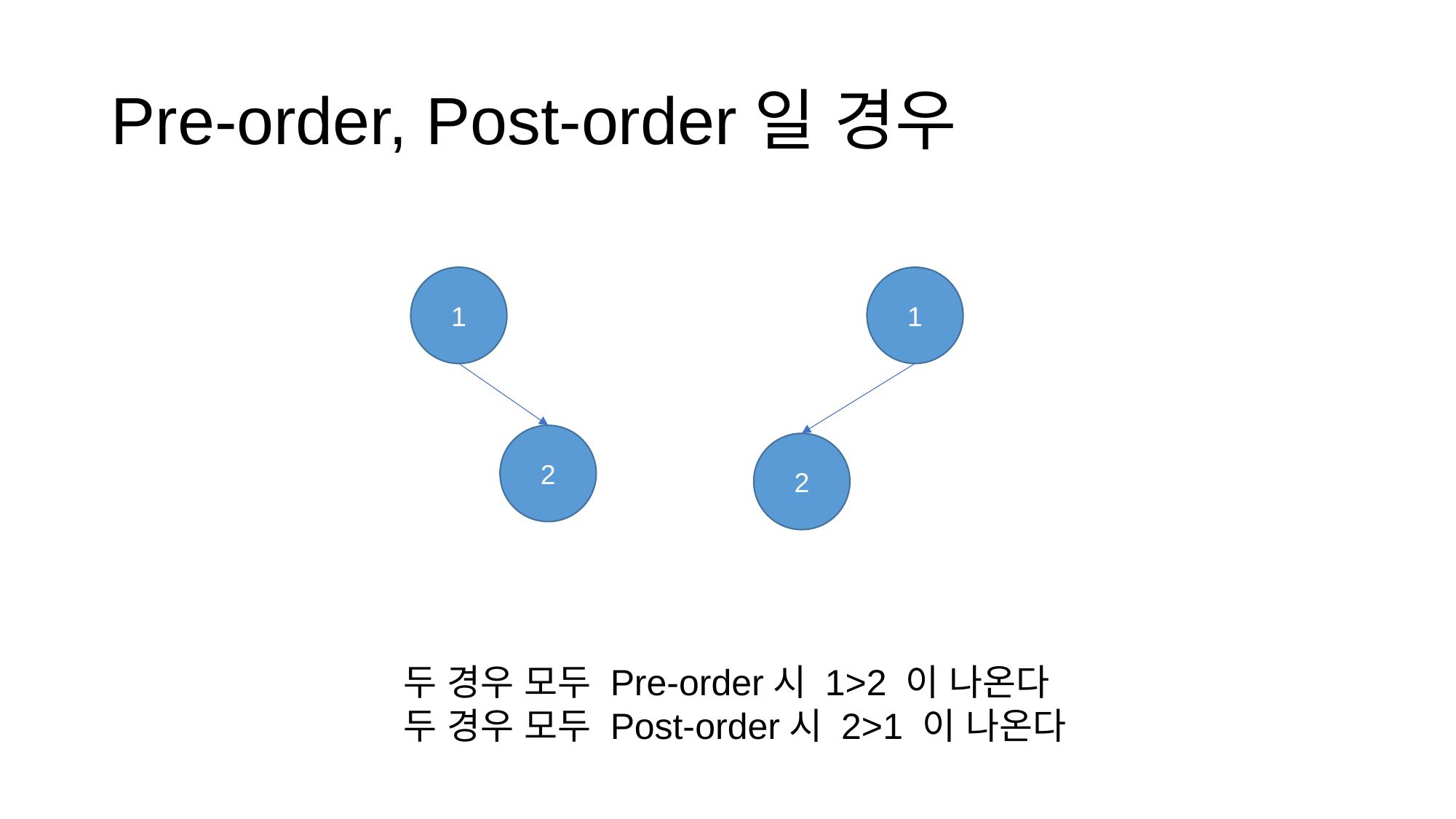

# Pre-order, Post-order일 경우
1
1
2
2
두 경우 모두 Pre-order시 1>2 이 나온다
두 경우 모두 Post-order시 2>1 이 나온다